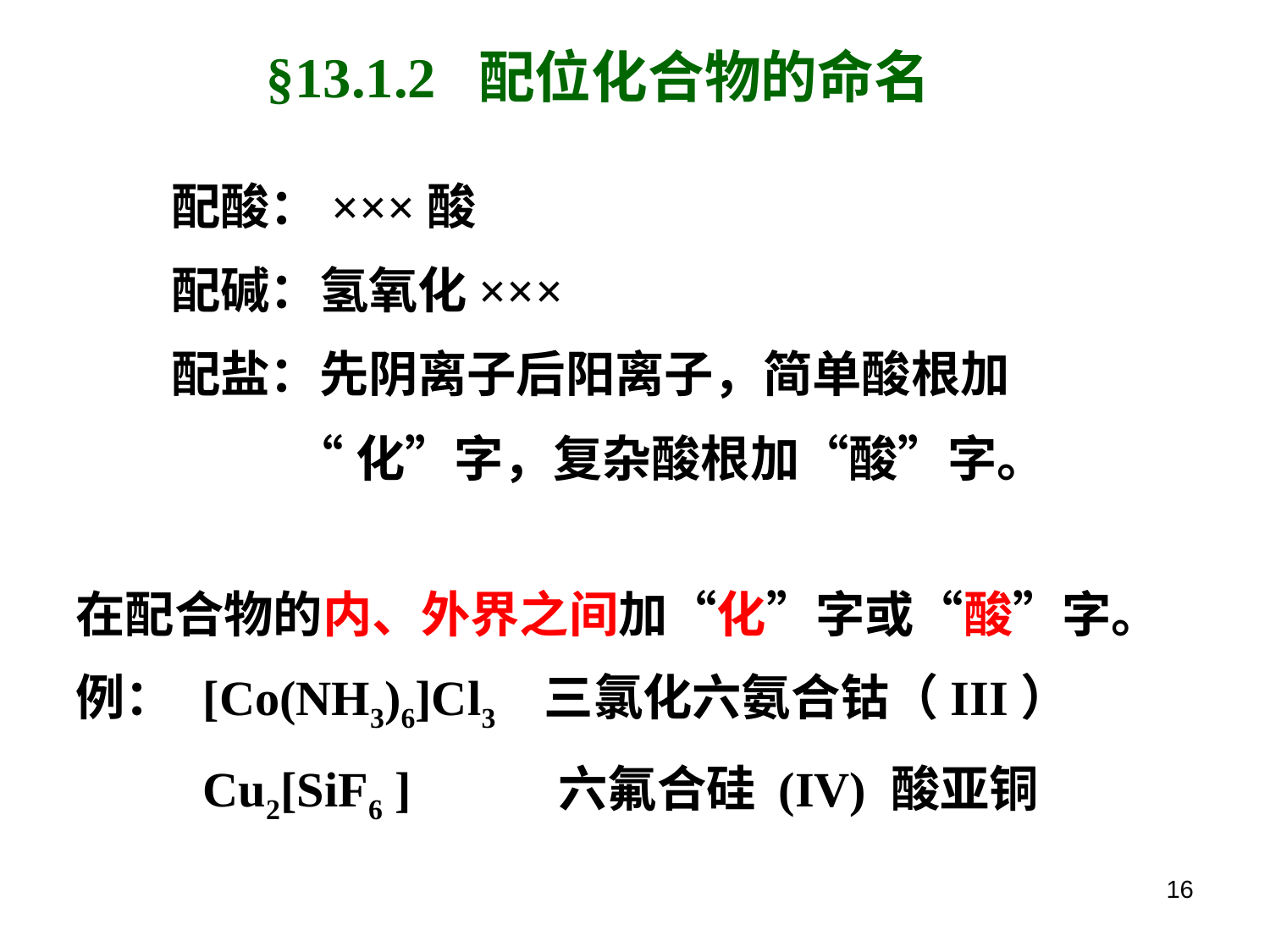

§13.1.2  配位化合物的命名
配酸：×××酸
配碱：氢氧化×××
配盐：先阴离子后阳离子，简单酸根加
           “化”字，复杂酸根加“酸”字。
在配合物的内、外界之间加“化”字或“酸”字。
例：	[Co(NH3)6]Cl3   三氯化六氨合钴（III）
	Cu2[SiF6 ]           六氟合硅 (IV) 酸亚铜
16